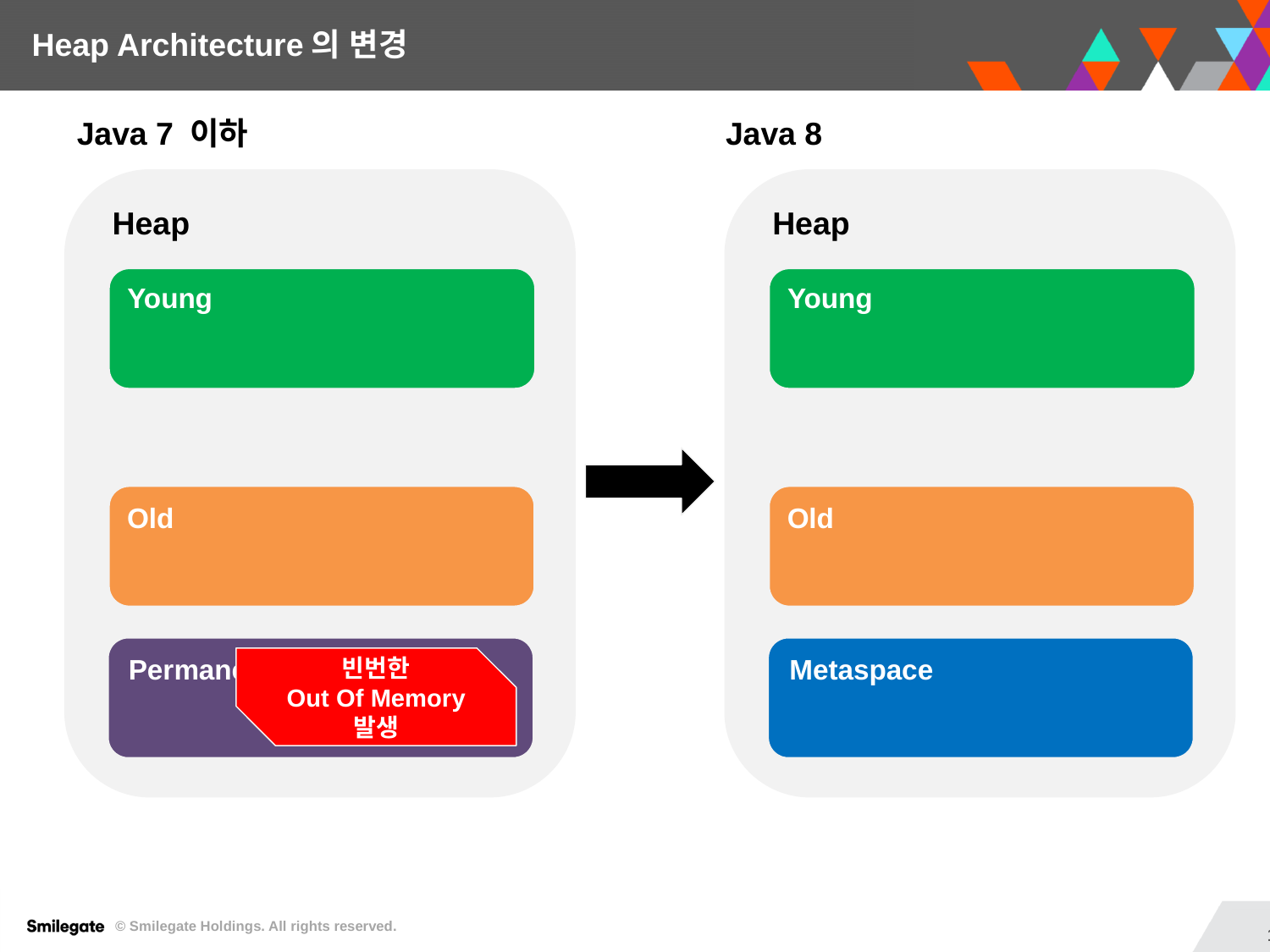

Heap Architecture의 변경
Java 7 이하
Java 8

Heap
Heap

Young

Young

Old

Old

Permanent

Metaspace
빈번한
Out Of Memory
발생